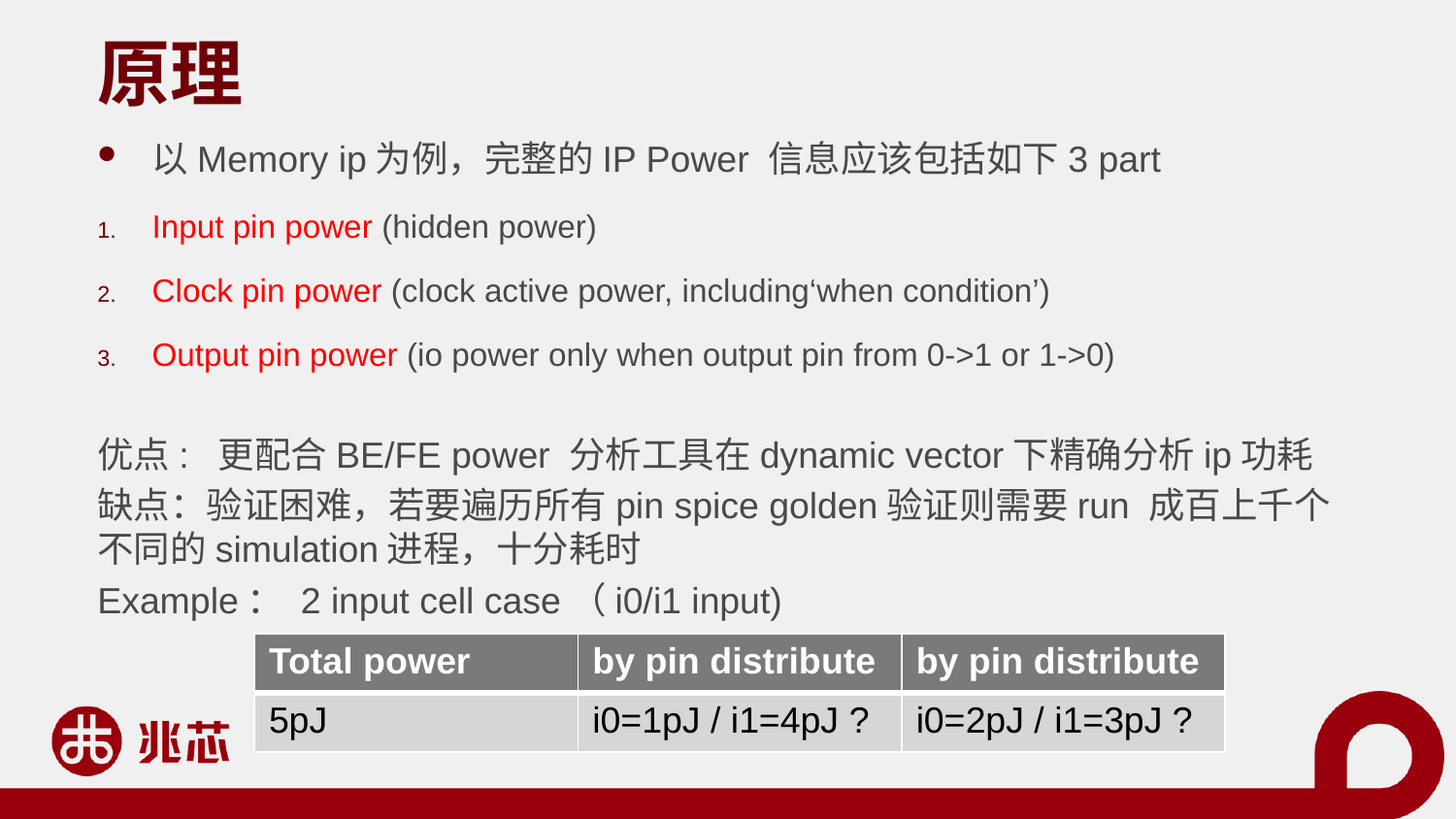

# 原理
以Memory ip为例，完整的IP Power 信息应该包括如下3 part
Input pin power (hidden power)
Clock pin power (clock active power, including‘when condition’)
Output pin power (io power only when output pin from 0->1 or 1->0)

优点:  更配合BE/FE power 分析工具在dynamic vector下精确分析ip功耗
缺点：验证困难，若要遍历所有pin spice golden验证则需要run 成百上千个不同的simulation进程，十分耗时
Example： 2 input cell case（i0/i1 input)
| Total power | by pin distribute | by pin distribute |
| --- | --- | --- |
| 5pJ | i0=1pJ / i1=4pJ ? | i0=2pJ / i1=3pJ ? |